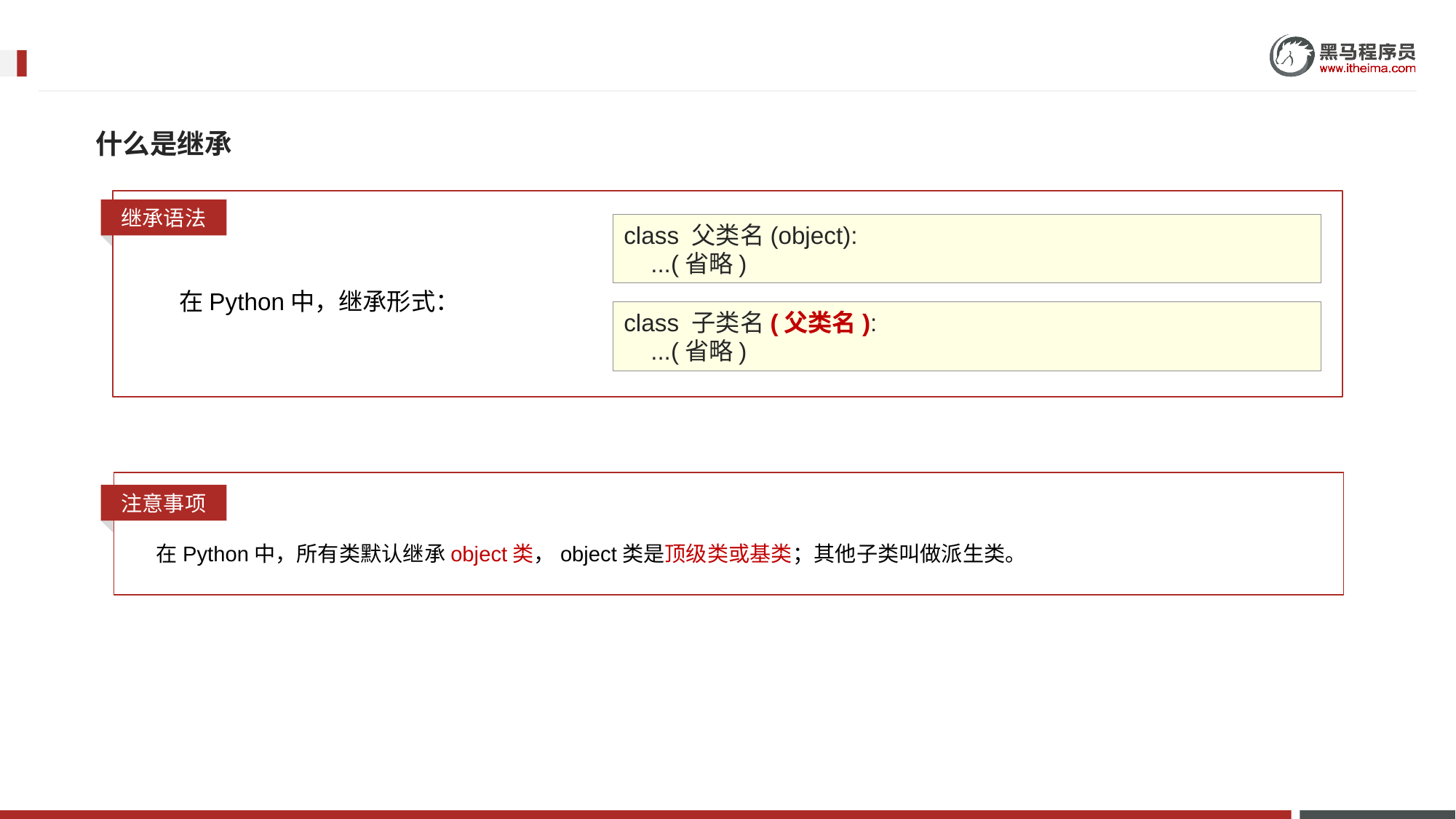

什么是继承

继承语法
class 父类名(object):
    ...(省略)

在Python中，继承形式：
class 子类名(父类名):
    ...(省略)

注意事项

在Python中，所有类默认继承object类，object类是顶级类或基类；其他子类叫做派生类。